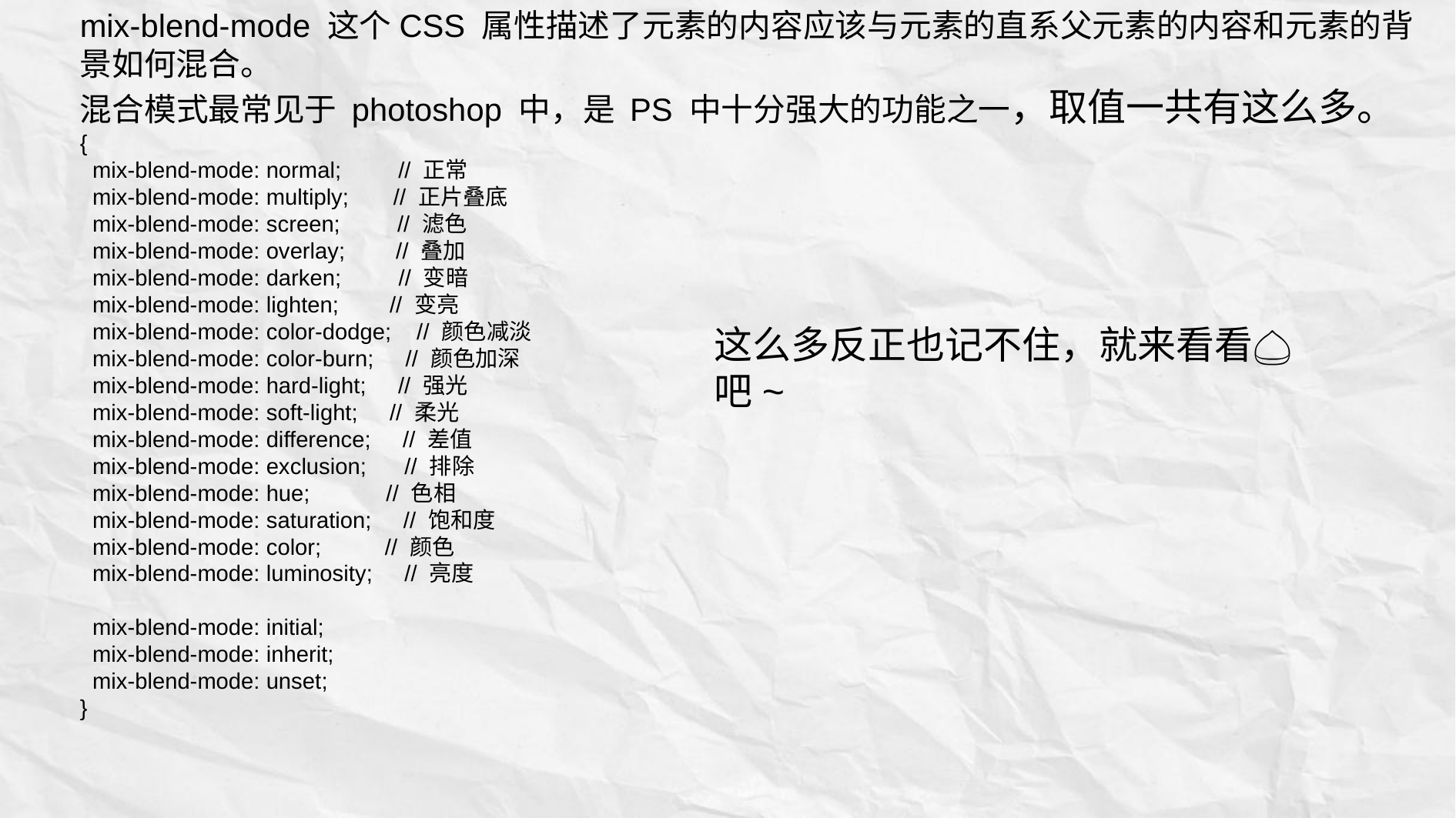

mix-blend-mode 这个CSS 属性描述了元素的内容应该与元素的直系父元素的内容和元素的背景如何混合。
混合模式最常见于 photoshop 中，是 PS 中十分强大的功能之一，取值一共有这么多。
{
  mix-blend-mode: normal;         // 正常
  mix-blend-mode: multiply;       // 正片叠底
  mix-blend-mode: screen;         // 滤色
  mix-blend-mode: overlay;        // 叠加
  mix-blend-mode: darken;         // 变暗
  mix-blend-mode: lighten;        // 变亮
  mix-blend-mode: color-dodge;    // 颜色减淡
  mix-blend-mode: color-burn;     // 颜色加深
  mix-blend-mode: hard-light;     // 强光
  mix-blend-mode: soft-light;     // 柔光
  mix-blend-mode: difference;     // 差值
  mix-blend-mode: exclusion;      // 排除
  mix-blend-mode: hue;            // 色相
  mix-blend-mode: saturation;     // 饱和度
  mix-blend-mode: color;          // 颜色
  mix-blend-mode: luminosity;     // 亮度

  mix-blend-mode: initial;
  mix-blend-mode: inherit;
  mix-blend-mode: unset;
}
这么多反正也记不住，就来看看🌰吧~